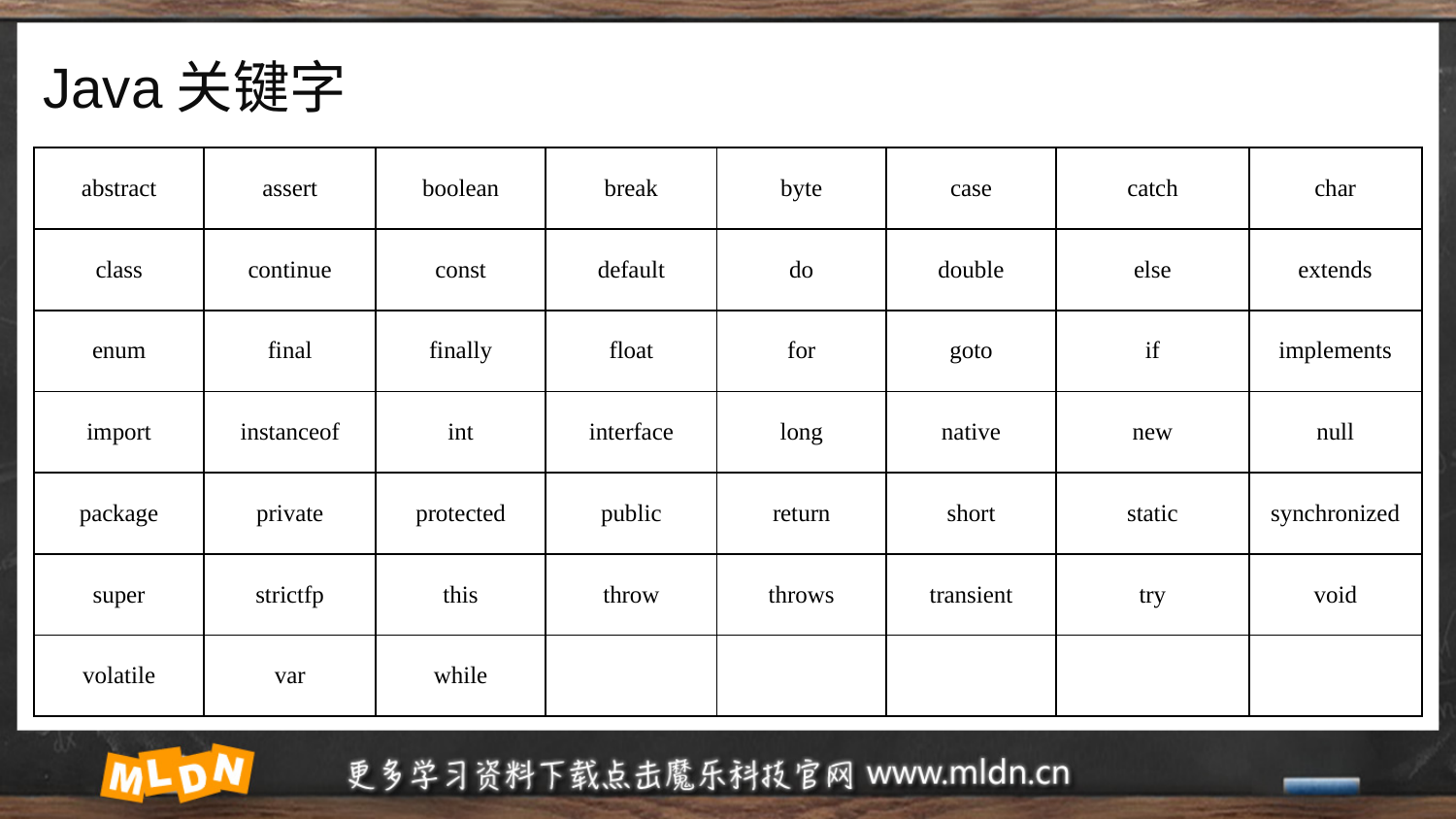

# Java关键字
| abstract | assert | boolean | break | byte | case | catch | char |
| --- | --- | --- | --- | --- | --- | --- | --- |
| class | continue | const | default | do | double | else | extends |
| enum | final | finally | float | for | goto | if | implements |
| import | instanceof | int | interface | long | native | new | null |
| package | private | protected | public | return | short | static | synchronized |
| super | strictfp | this | throw | throws | transient | try | void |
| volatile | var | while |  |  |  |  |  |